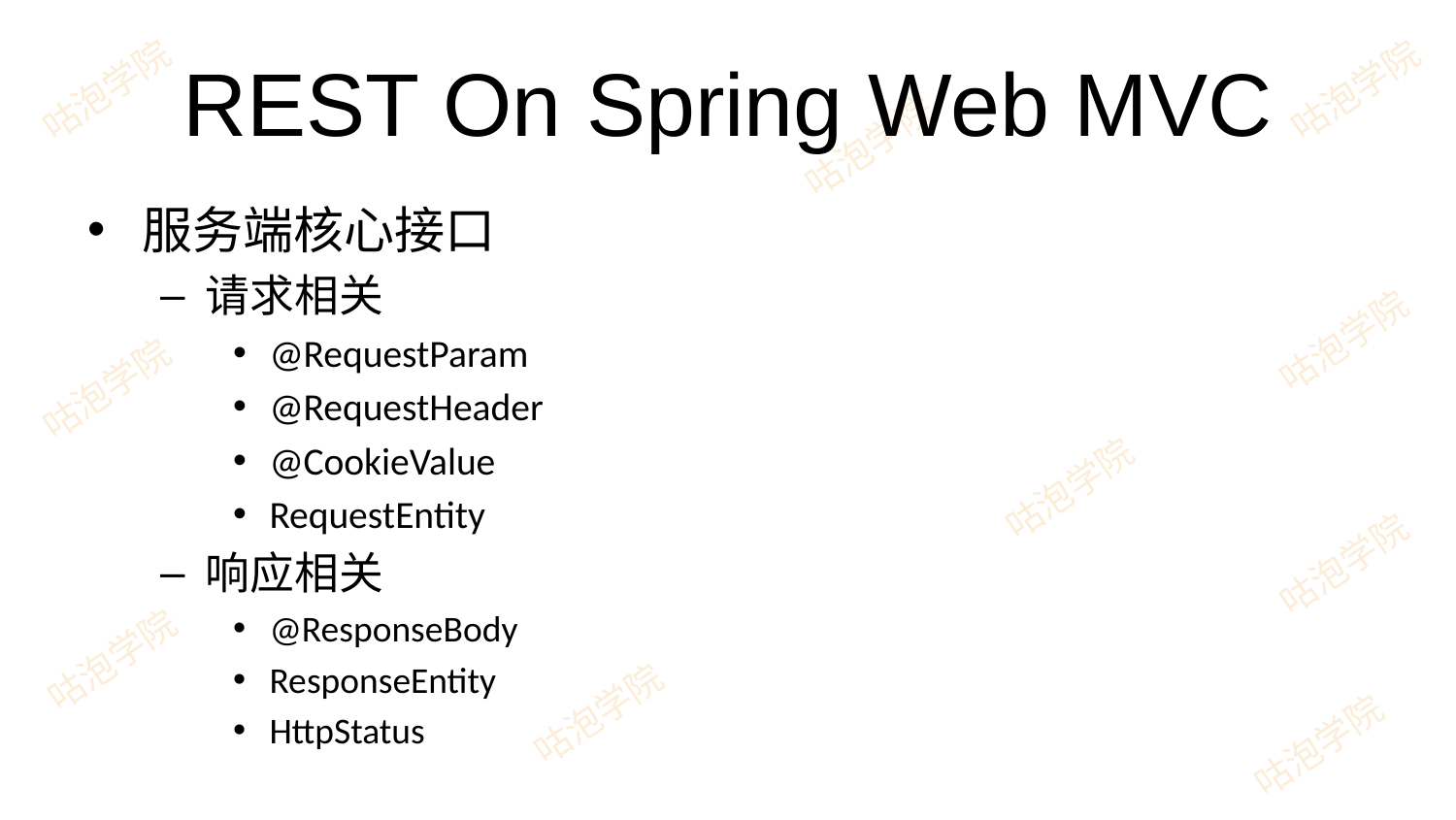

# REST On Spring Web MVC
服务端核心接口
请求相关
@RequestParam
@RequestHeader
@CookieValue
RequestEntity
响应相关
@ResponseBody
ResponseEntity
HttpStatus